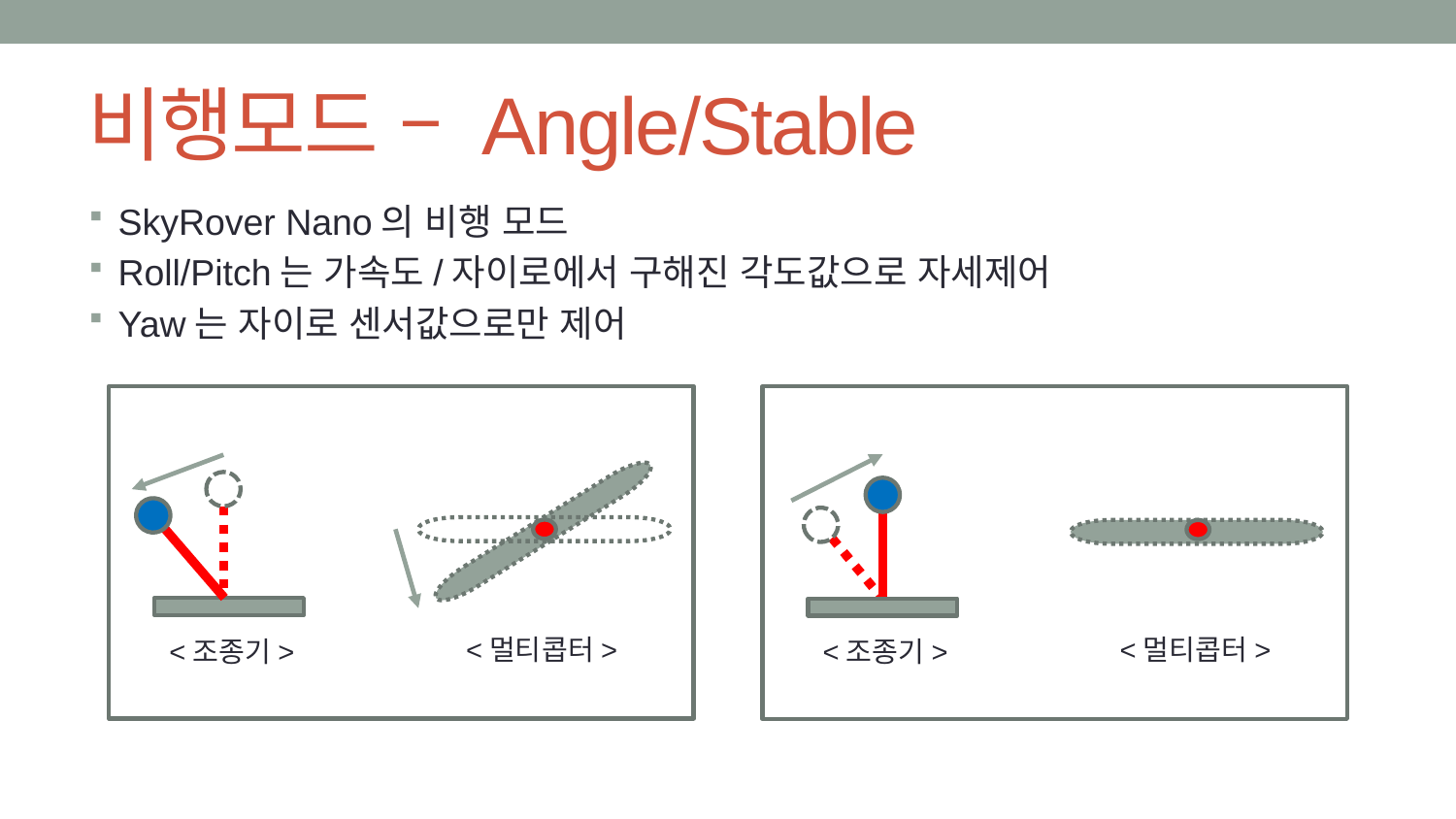

# 비행모드 – Angle/Stable
SkyRover Nano의 비행 모드
Roll/Pitch는 가속도/자이로에서 구해진 각도값으로 자세제어
Yaw는 자이로 센서값으로만 제어

<멀티콥터>
<멀티콥터>
<조종기>
<조종기>